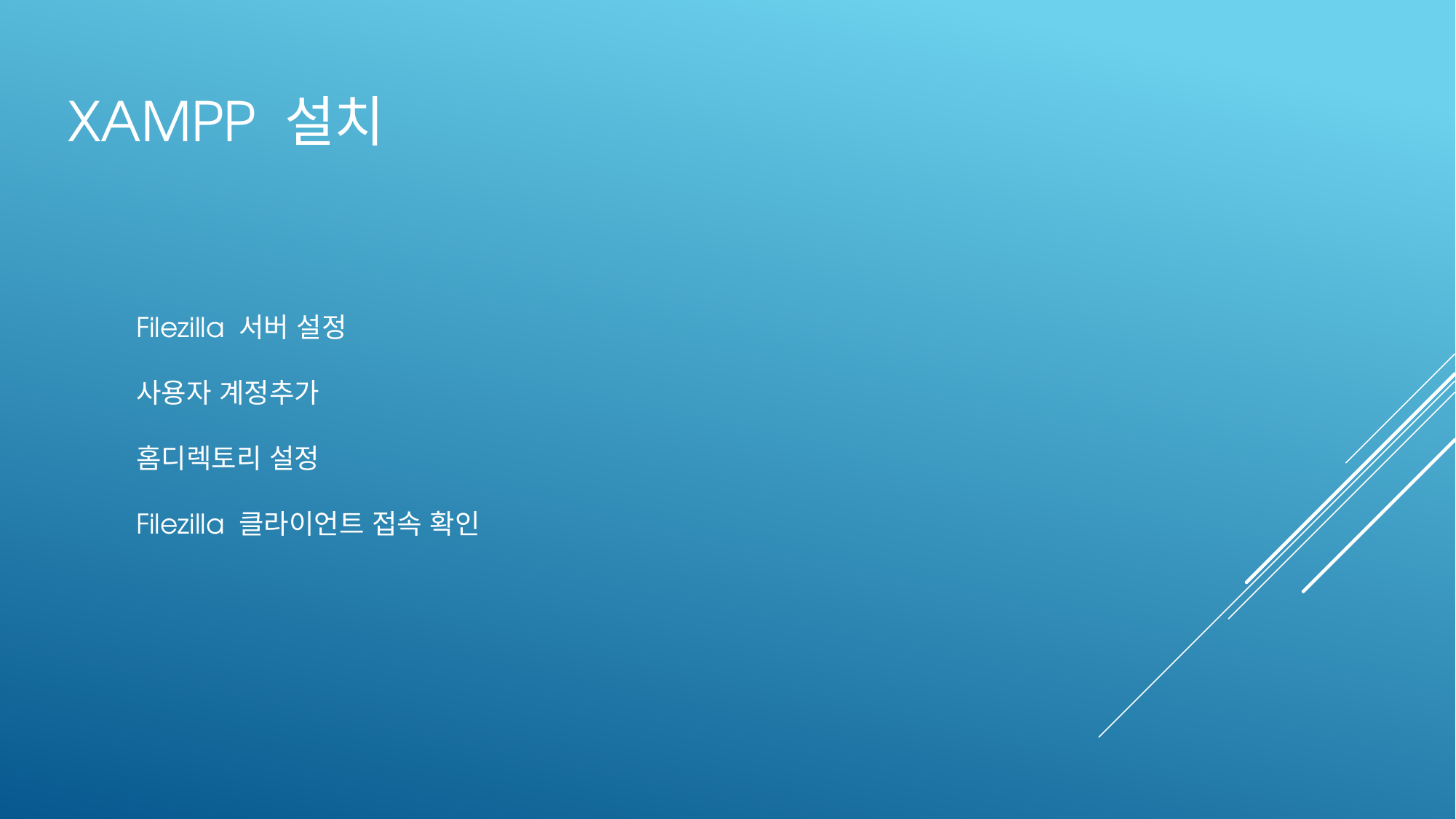

# XAMPP 설치
Filezilla 서버 설정

사용자 계정추가

홈디렉토리 설정

Filezilla 클라이언트 접속 확인